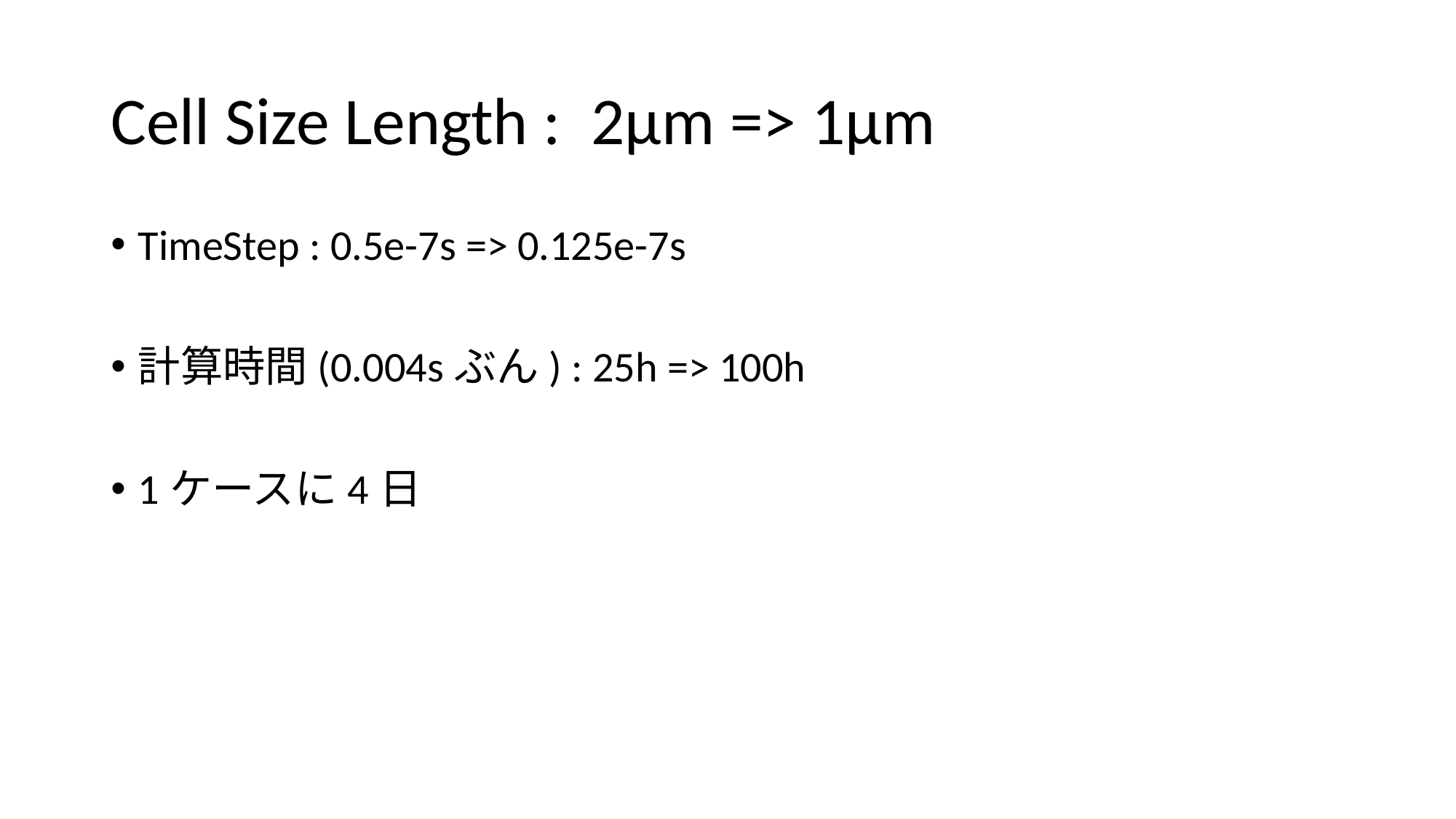

# Cell Size Length :  2μm => 1μm
TimeStep : 0.5e-7s => 0.125e-7s

計算時間(0.004sぶん) : 25h => 100h

1ケースに4日